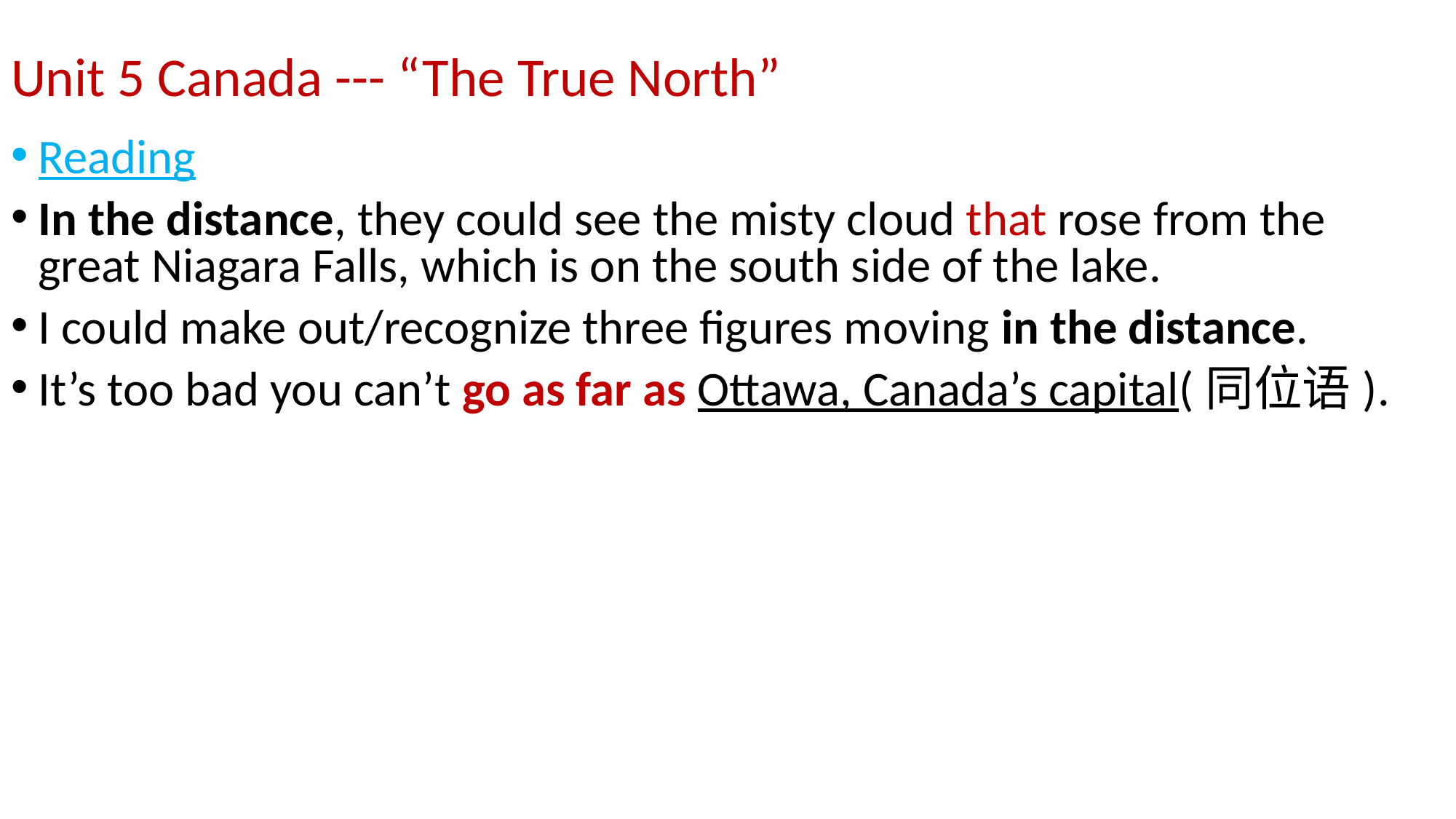

# Unit 5 Canada --- “The True North”
Reading
In the distance, they could see the misty cloud that rose from the great Niagara Falls, which is on the south side of the lake.
I could make out/recognize three figures moving in the distance.
It’s too bad you can’t go as far as Ottawa, Canada’s capital(同位语).